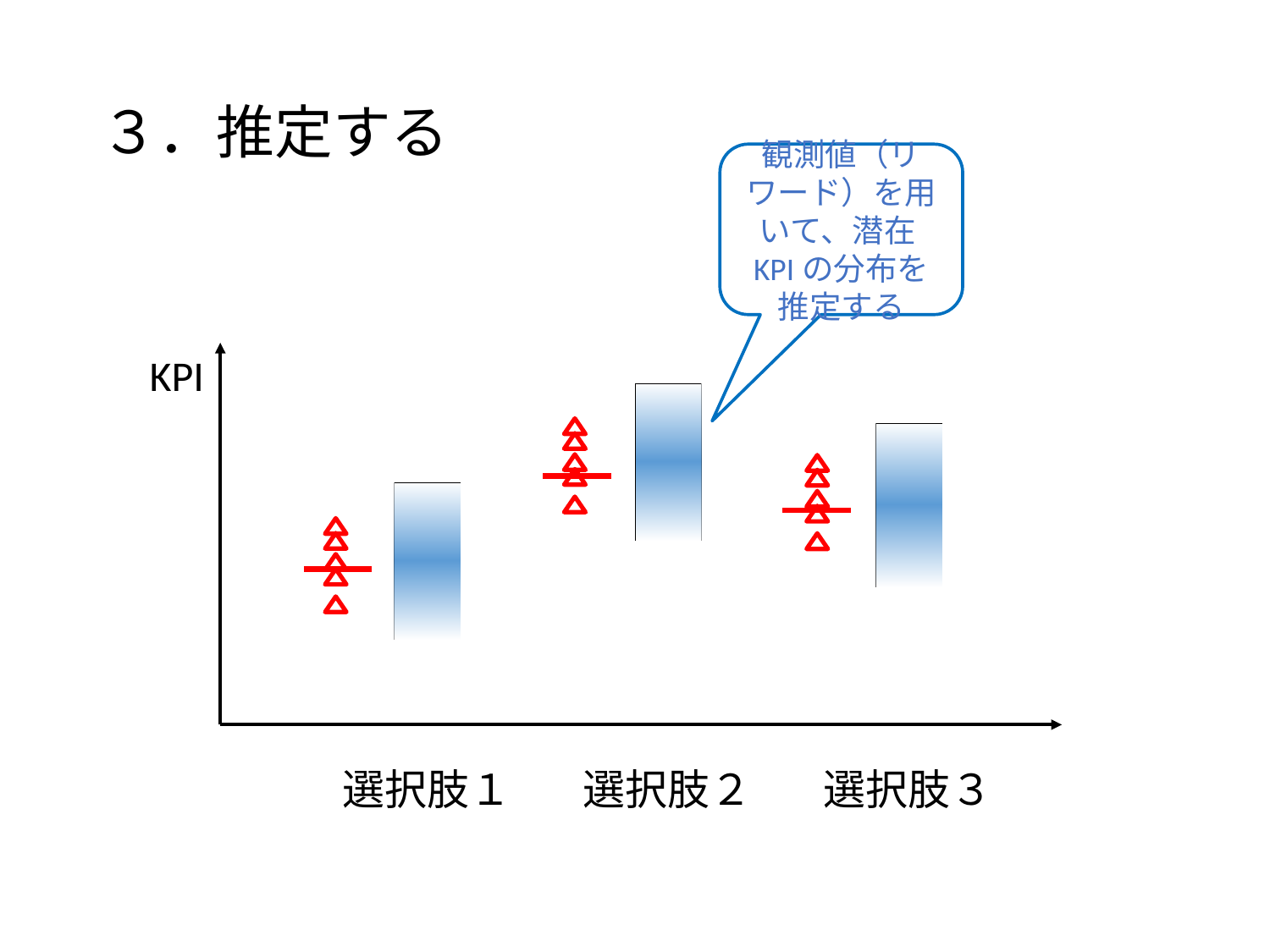

# ３．推定する
観測値（リワード）を用いて、潜在KPIの分布を推定する
KPI

選択肢３
選択肢２
選択肢１